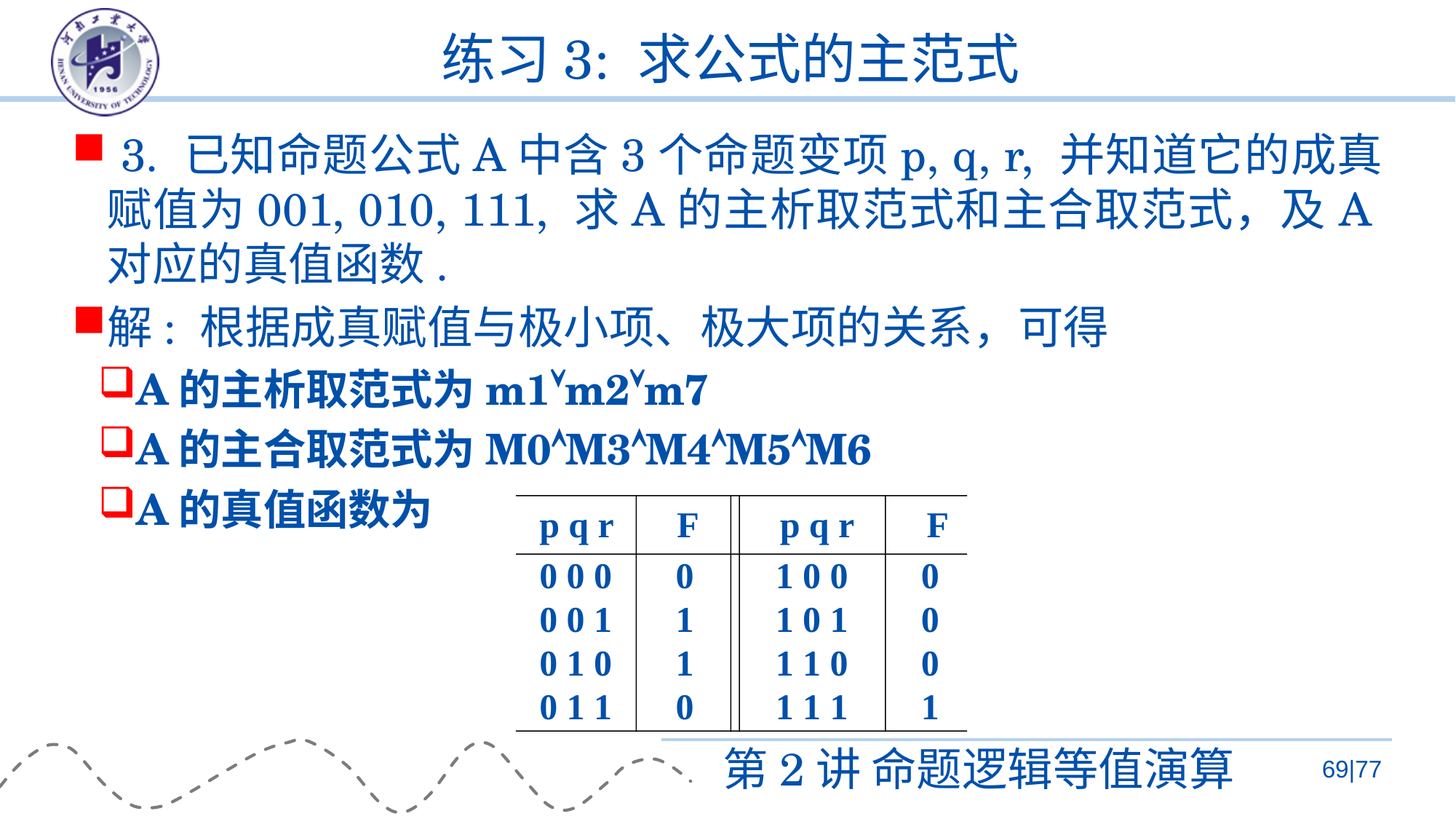

# 练习3: 求公式的主范式
 3. 已知命题公式A中含3个命题变项p, q, r, 并知道它的成真赋值为001, 010, 111, 求A的主析取范式和主合取范式，及A对应的真值函数.
解: 根据成真赋值与极小项、极大项的关系，可得
A的主析取范式为m1∨m2∨m7
A的主合取范式为M0∧M3∧M4∧M5∧M6
A的真值函数为

p q r       F         p q r        F
0 0 0       0         1 0 0        0
0 0 1       1         1 0 1        0
0 1 0       1         1 1 0        0
0 1 1       0         1 1 1        1

第2讲 命题逻辑等值演算
69|77